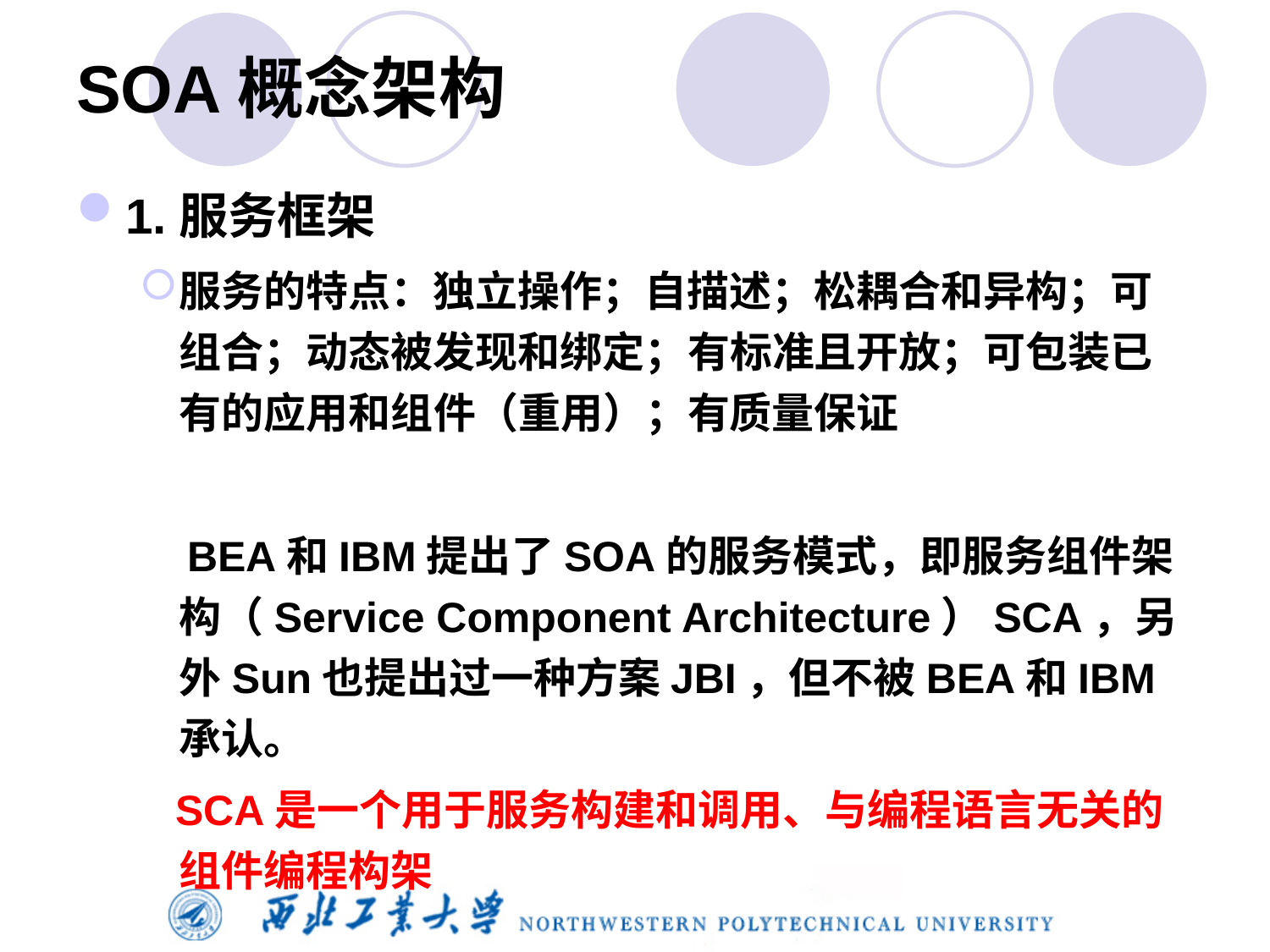

# SOA概念架构
1.服务框架
服务的特点：独立操作；自描述；松耦合和异构；可组合；动态被发现和绑定；有标准且开放；可包装已有的应用和组件（重用）；有质量保证

    BEA和IBM提出了SOA的服务模式，即服务组件架构（Service Component Architecture）SCA，另外Sun也提出过一种方案JBI，但不被BEA和IBM承认。
   SCA是一个用于服务构建和调用、与编程语言无关的组件编程构架